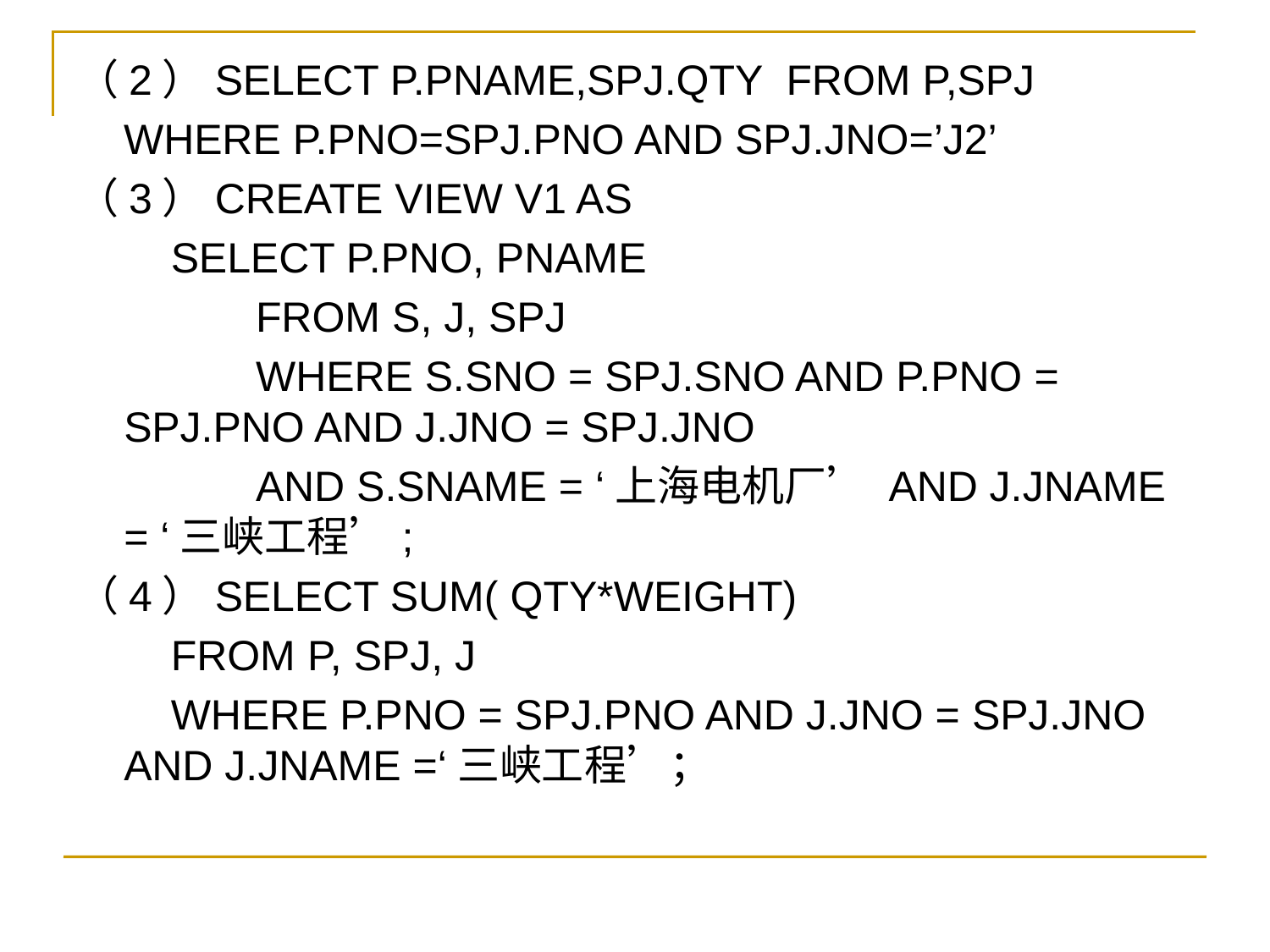

（2）SELECT P.PNAME,SPJ.QTY  FROM P,SPJ
    WHERE P.PNO=SPJ.PNO AND SPJ.JNO=’J2’
（3）CREATE VIEW V1 AS
　　SELECT P.PNO, PNAME
　　　　FROM S, J, SPJ
　　　　WHERE S.SNO = SPJ.SNO AND P.PNO = SPJ.PNO AND J.JNO = SPJ.JNO
　　　　AND S.SNAME = ‘上海电机厂’ AND J.JNAME = ‘三峡工程’;
（4）SELECT SUM( QTY*WEIGHT)
　　FROM P, SPJ, J
　　WHERE P.PNO = SPJ.PNO AND J.JNO = SPJ.JNO AND J.JNAME =‘三峡工程’；